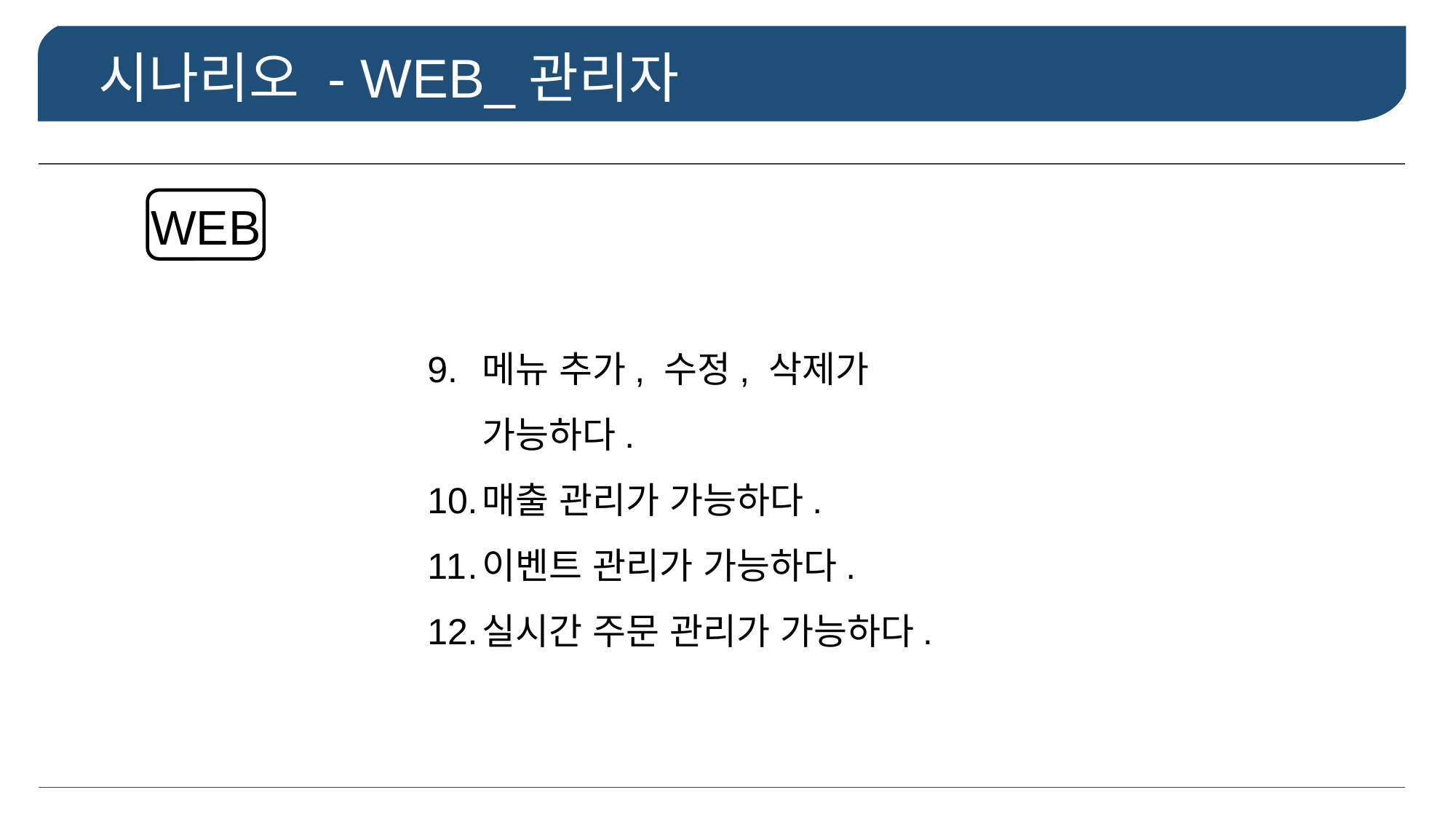

시나리오 - WEB_관리자

WEB
메뉴 추가, 수정, 삭제가 가능하다.
매출 관리가 가능하다.
이벤트 관리가 가능하다.
실시간 주문 관리가 가능하다.